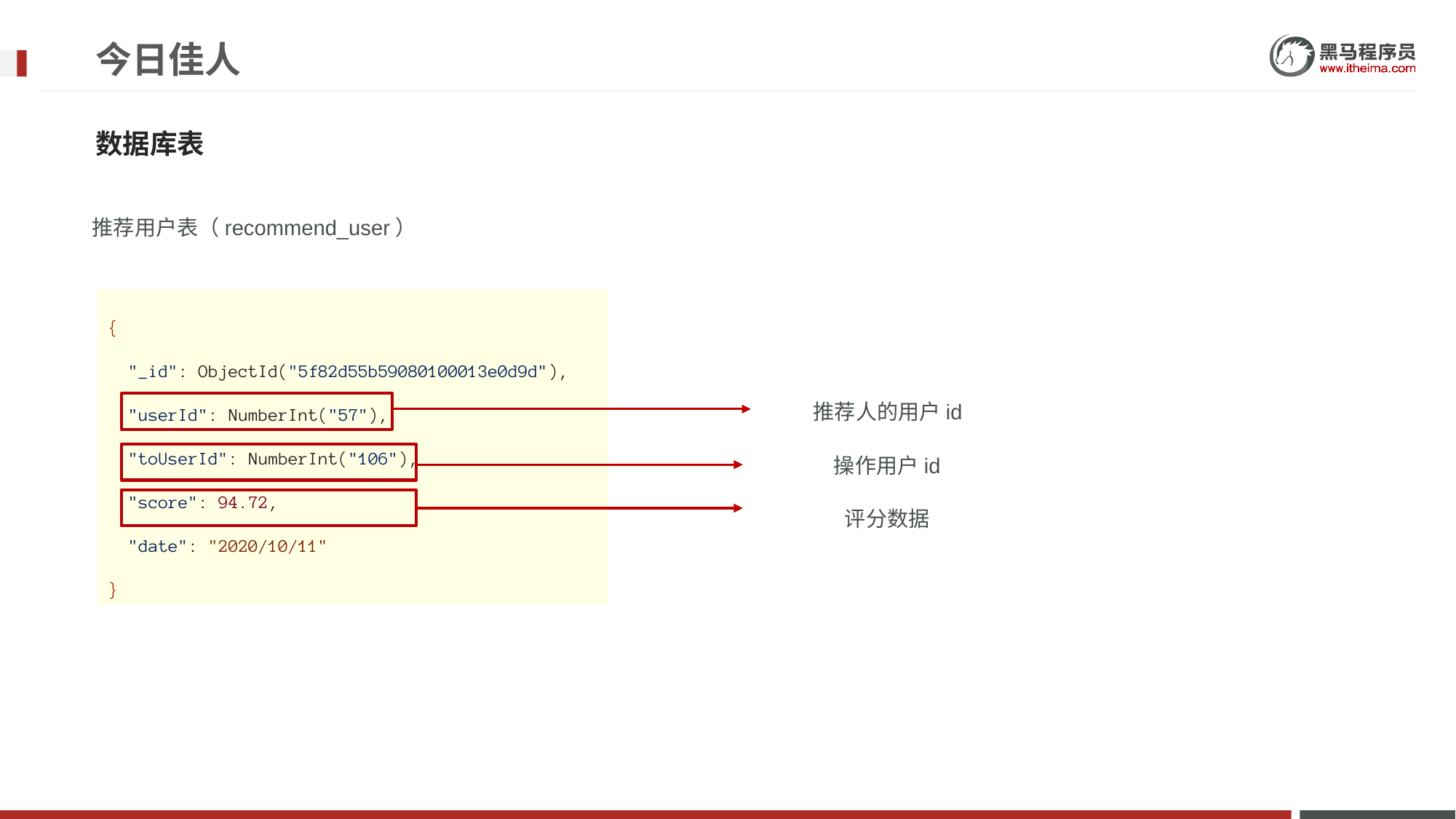

# 今日佳人
数据库表
推荐用户表（recommend_user）
{
  "_id": ObjectId("5f82d55b59080100013e0d9d"),
  "userId": NumberInt("57"),
  "toUserId": NumberInt("106"),
  "score": 94.72,
  "date": "2020/10/11"
}

推荐人的用户id

操作用户id

评分数据